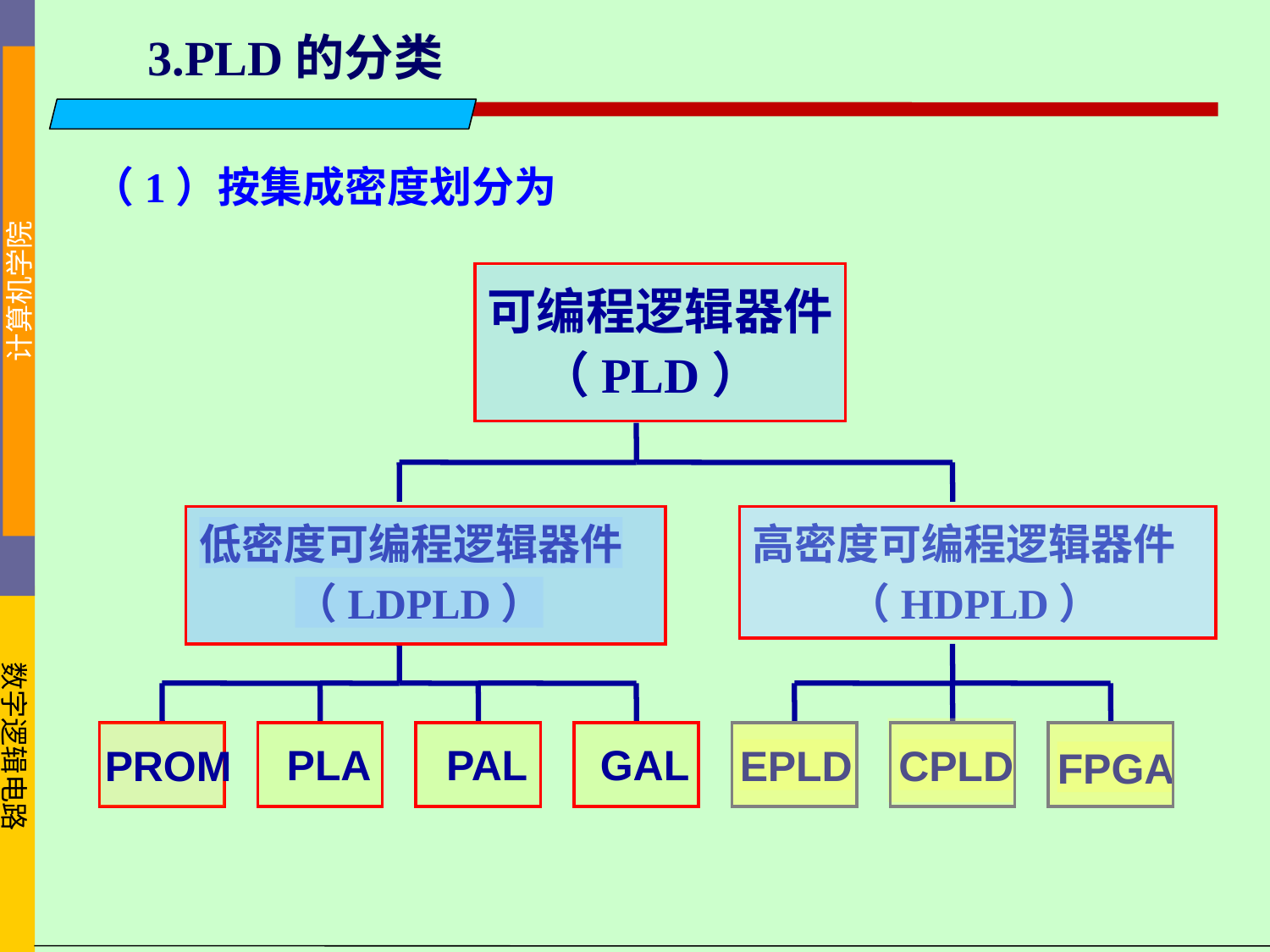

3.PLD的分类
（1）按集成密度划分为

可编程逻辑器件
（PLD）

低密度可编程逻辑器件
（LDPLD）

高密度可编程逻辑器件
（HDPLD）

EPLD
CPLD
FPGA

PLA
PAL
GAL
PROM